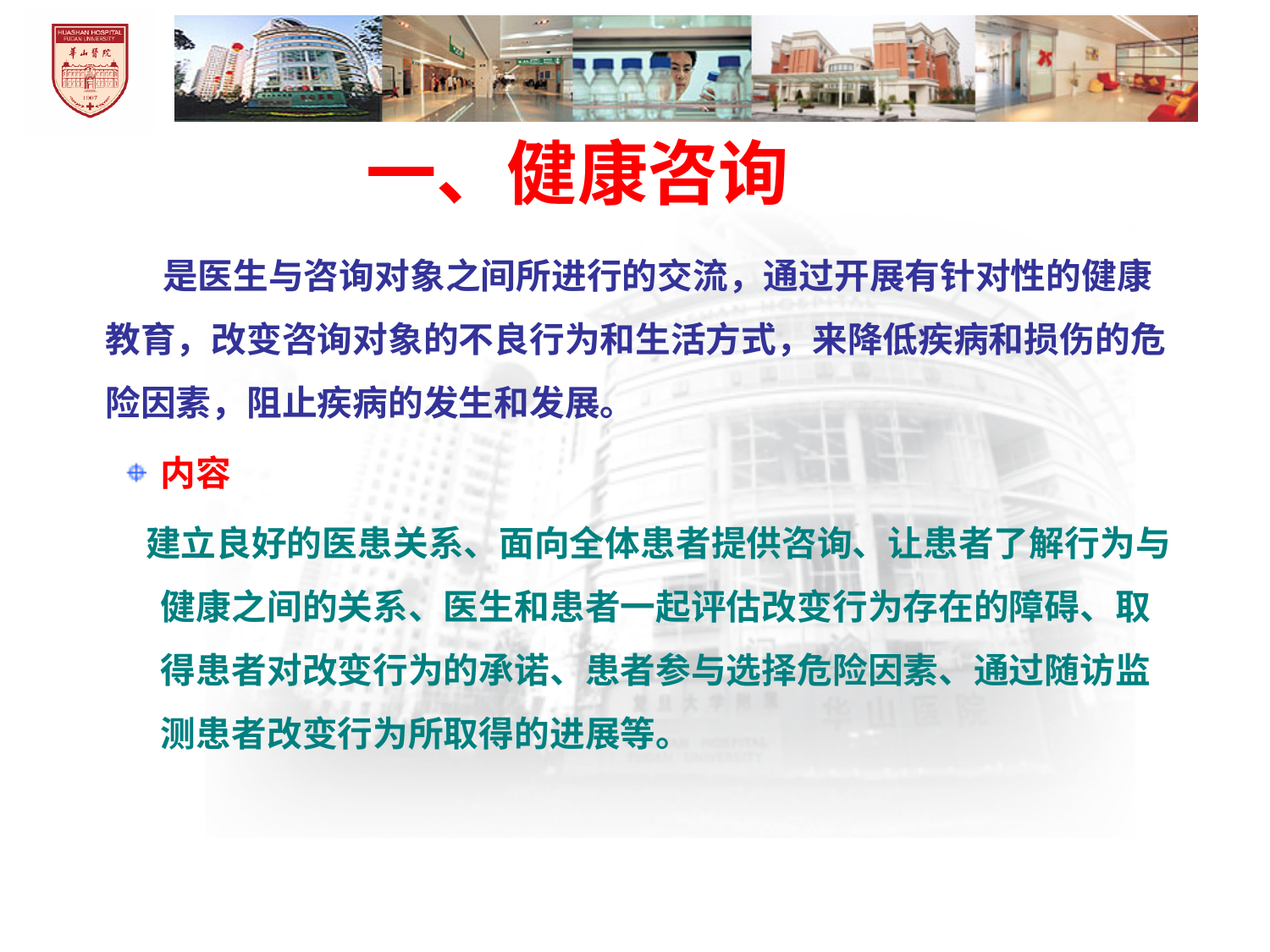

# 一、健康咨询
            是医生与咨询对象之间所进行的交流，通过开展有针对性的健康教育，改变咨询对象的不良行为和生活方式，来降低疾病和损伤的危险因素，阻止疾病的发生和发展。
内容
  建立良好的医患关系、面向全体患者提供咨询、让患者了解行为与健康之间的关系、医生和患者一起评估改变行为存在的障碍、取得患者对改变行为的承诺、患者参与选择危险因素、通过随访监测患者改变行为所取得的进展等。